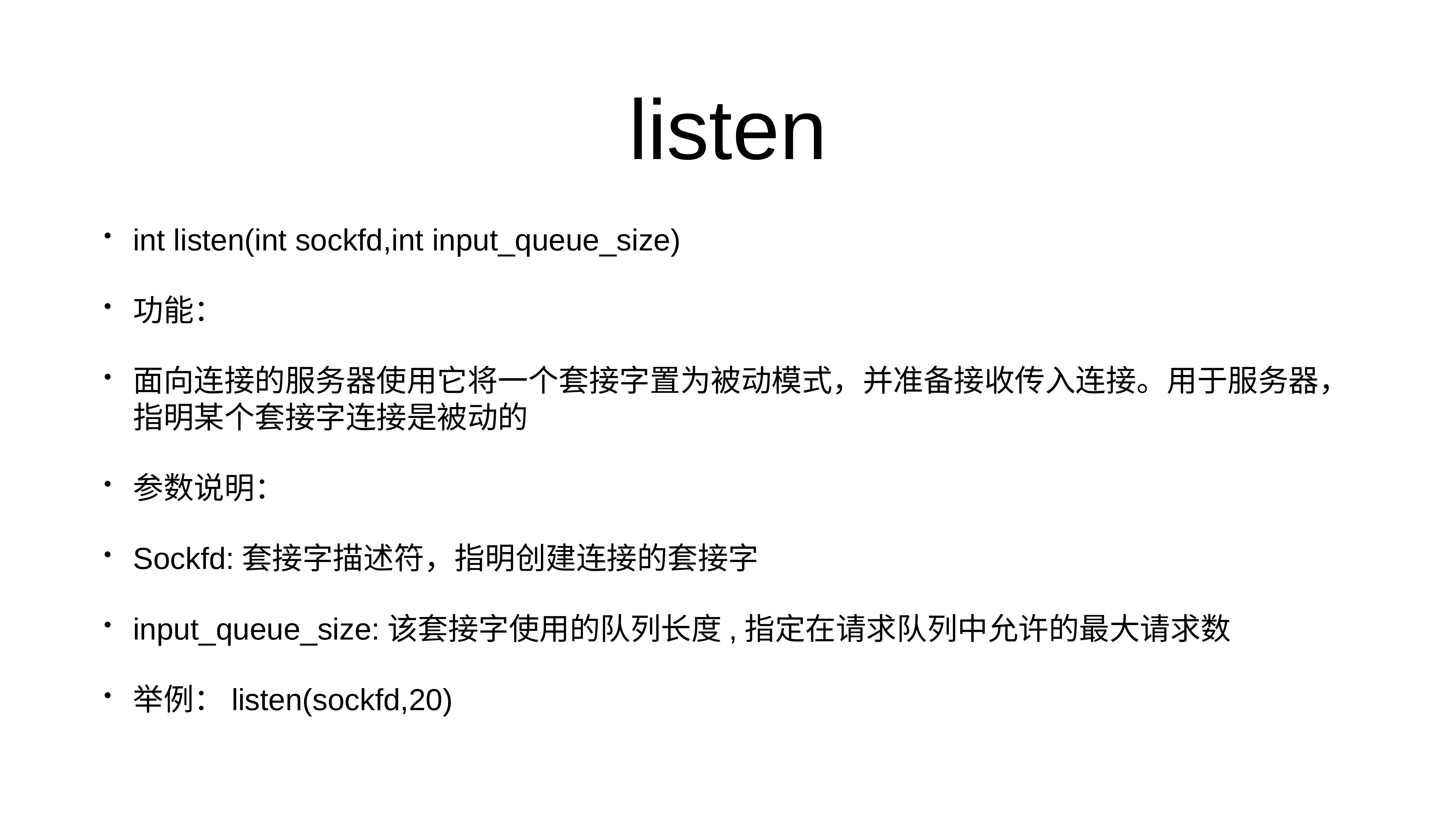

# listen
int listen(int sockfd,int input_queue_size)
功能：
面向连接的服务器使用它将一个套接字置为被动模式，并准备接收传入连接。用于服务器，指明某个套接字连接是被动的
参数说明：
Sockfd:套接字描述符，指明创建连接的套接字
input_queue_size:该套接字使用的队列长度,指定在请求队列中允许的最大请求数
举例：listen(sockfd,20)